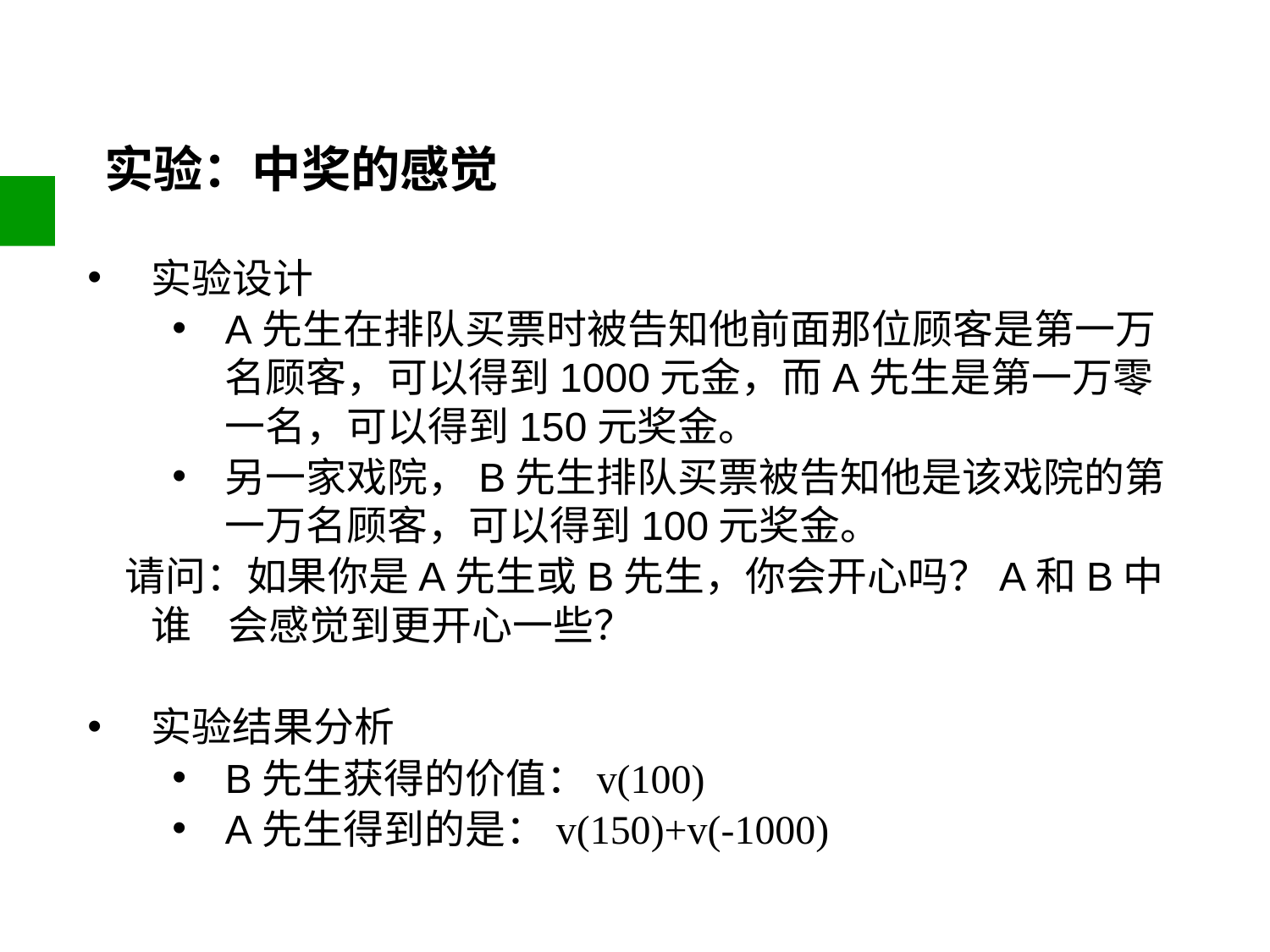

# 实验：中奖的感觉

实验设计
A先生在排队买票时被告知他前面那位顾客是第一万名顾客，可以得到1000元金，而A先生是第一万零一名，可以得到150元奖金。
另一家戏院，B先生排队买票被告知他是该戏院的第一万名顾客，可以得到100元奖金。
   请问：如果你是A先生或B先生，你会开心吗？A和B中谁    会感觉到更开心一些？

实验结果分析
B先生获得的价值：v(100)
A先生得到的是：v(150)+v(-1000)
19